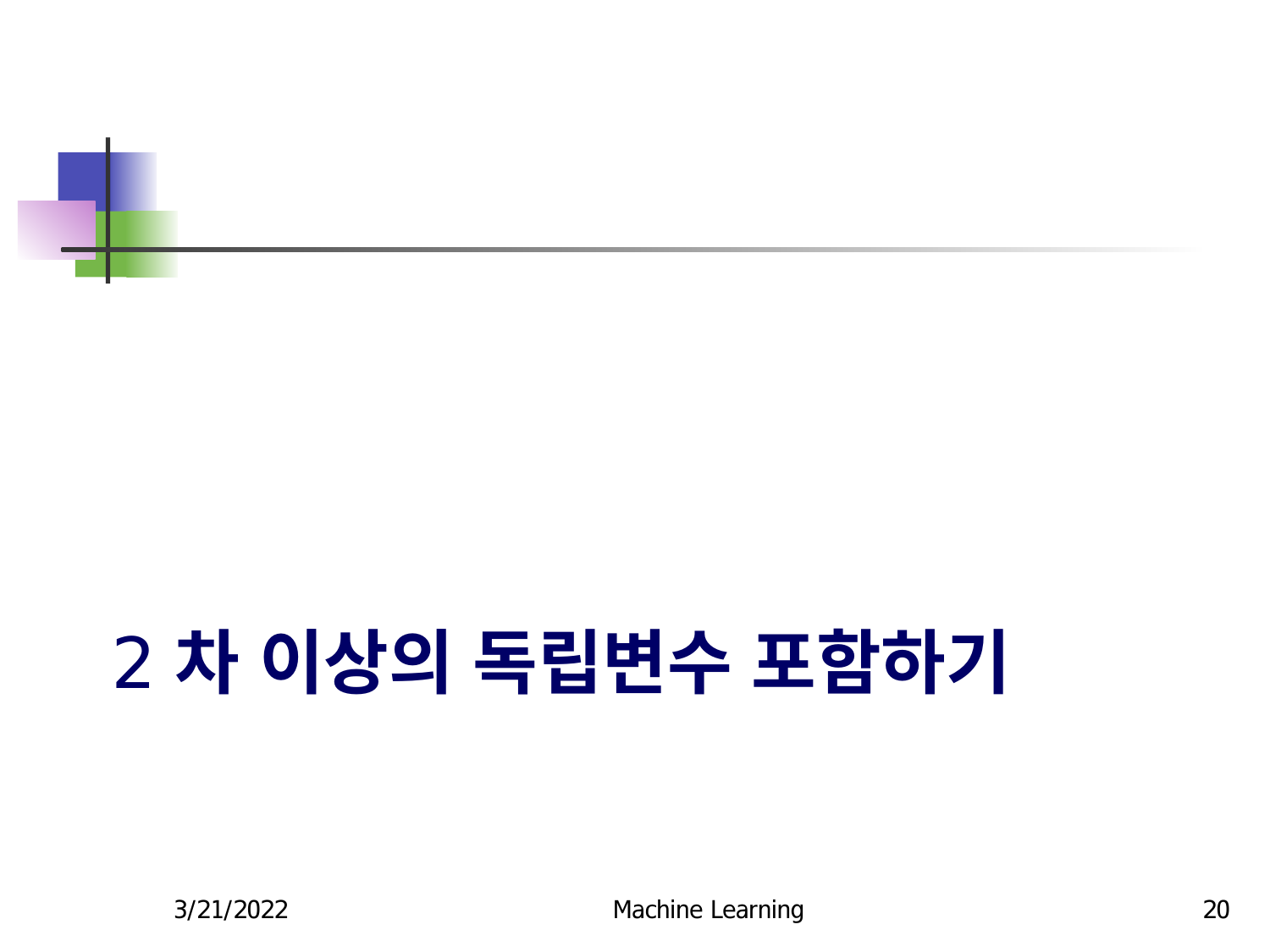

# 2차 이상의 독립변수 포함하기
3/21/2022
Machine Learning
20